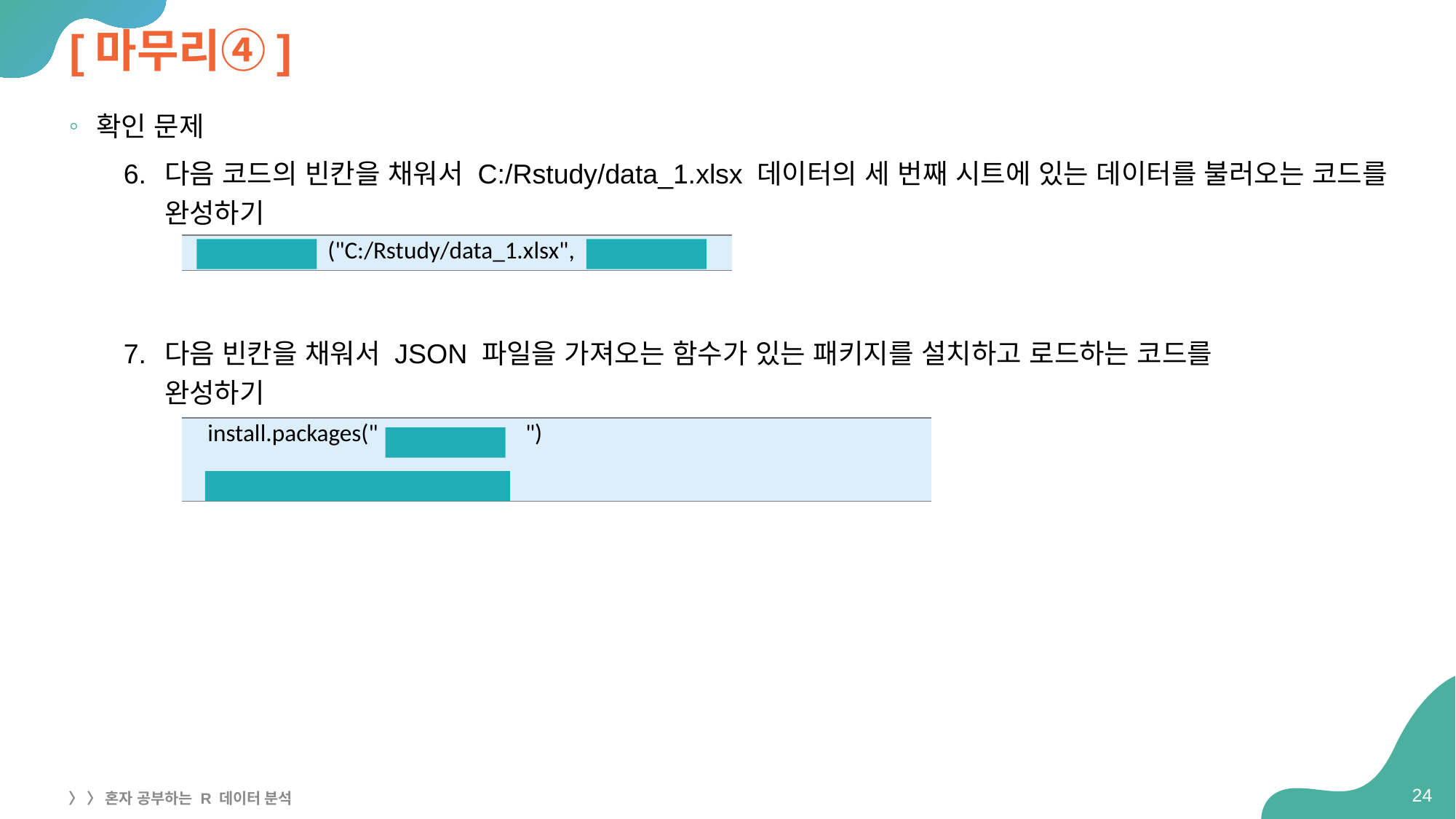

# [마무리④]
확인 문제
다음 코드의 빈칸을 채워서 C:/Rstudy/data_1.xlsx 데이터의 세 번째 시트에 있는 데이터를 불러오는 코드를 완성하기

다음 빈칸을 채워서 JSON 파일을 가져오는 함수가 있는 패키지를 설치하고 로드하는 코드를
완성하기
| ("C:/Rstudy/data\_1.xlsx", |
| --- |

| install.packages(" ") |
| --- |

24
〉 〉 혼자 공부하는 R 데이터 분석